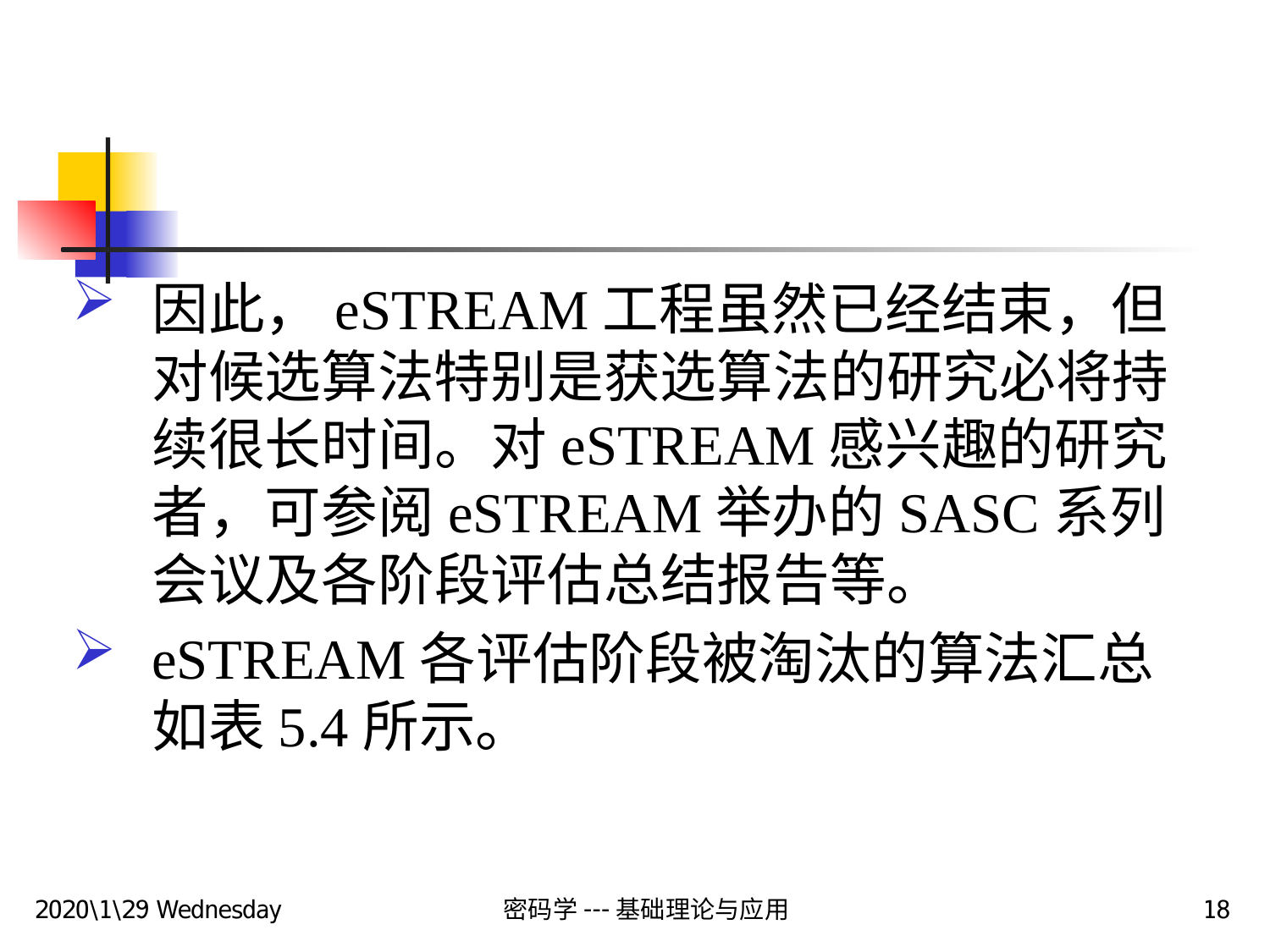

因此，eSTREAM工程虽然已经结束，但对候选算法特别是获选算法的研究必将持续很长时间。对eSTREAM感兴趣的研究者，可参阅eSTREAM举办的SASC系列会议及各阶段评估总结报告等。
eSTREAM各评估阶段被淘汰的算法汇总如表5.4所示。
2020\1\29 Wednesday
密码学---基础理论与应用
18